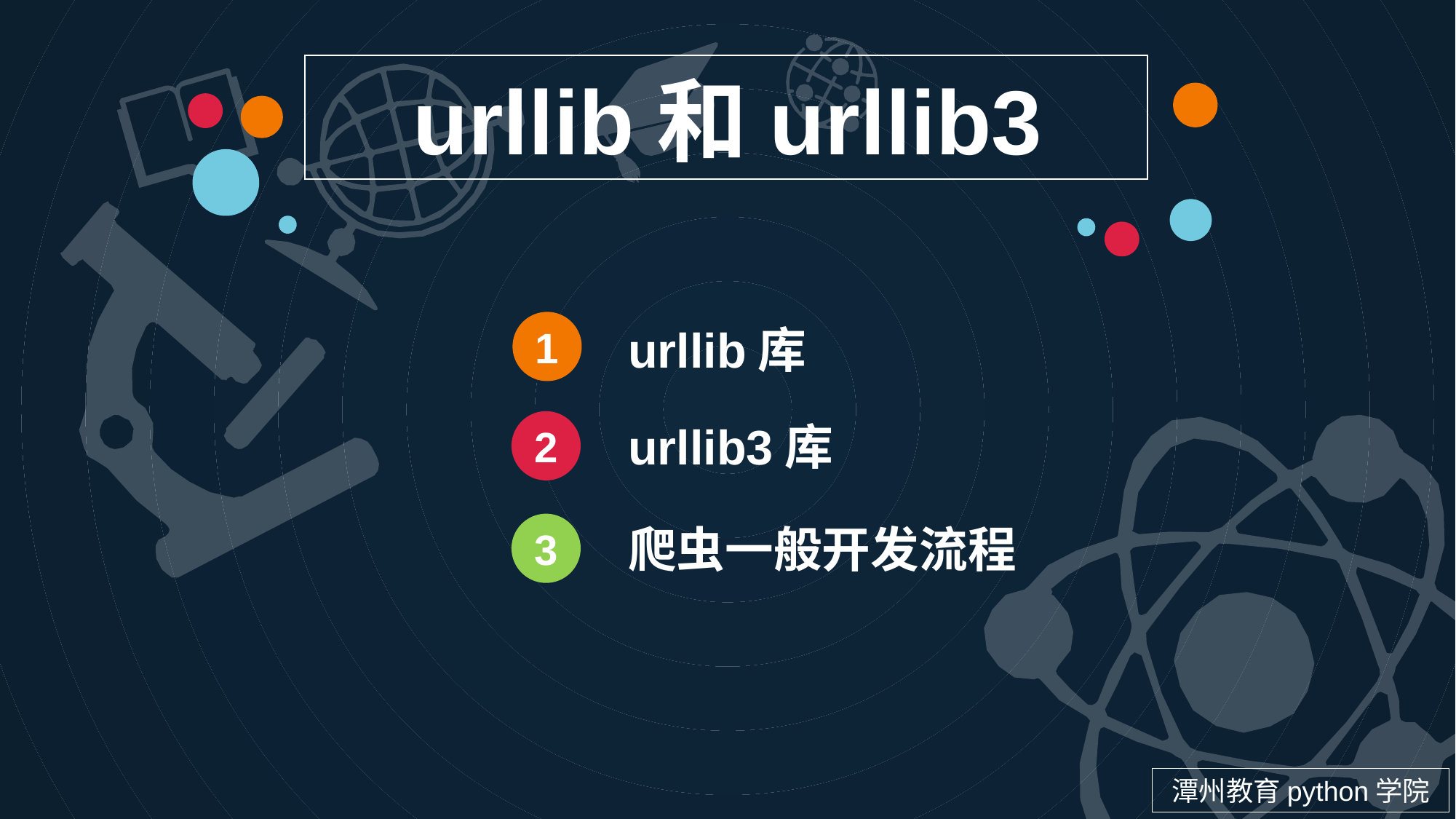

urllib和urllib3

1
urllib库
2
urllib3库
3
爬虫一般开发流程
潭州教育python学院